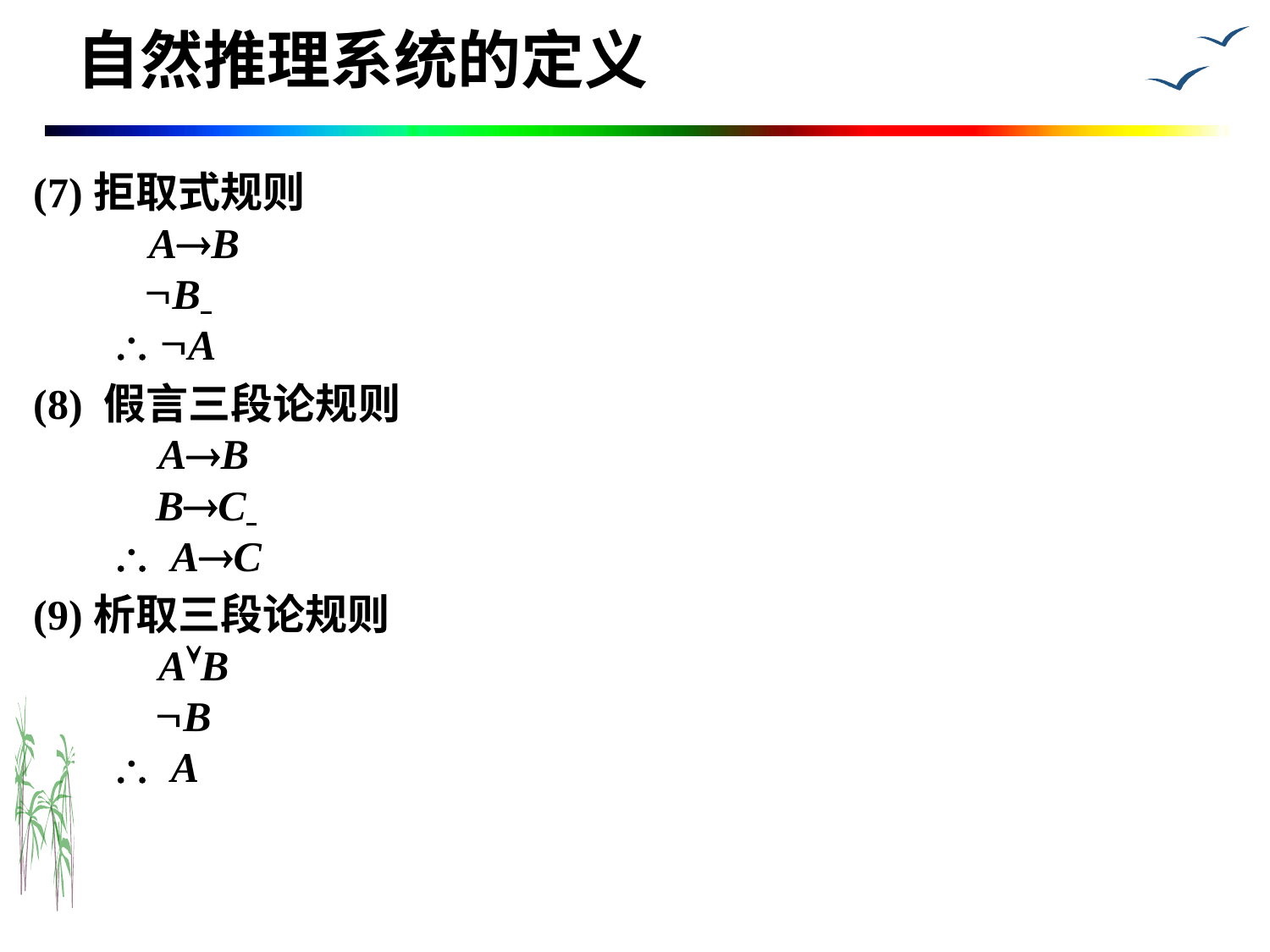

# 自然推理系统的定义
(7)拒取式规则
      A→B
      ¬B
   ∴ ¬A
(8) 假言三段论规则
       A→B
       B→C
   ∴  A→C
(9)析取三段论规则
       A∨B
       ¬B
   ∴  A